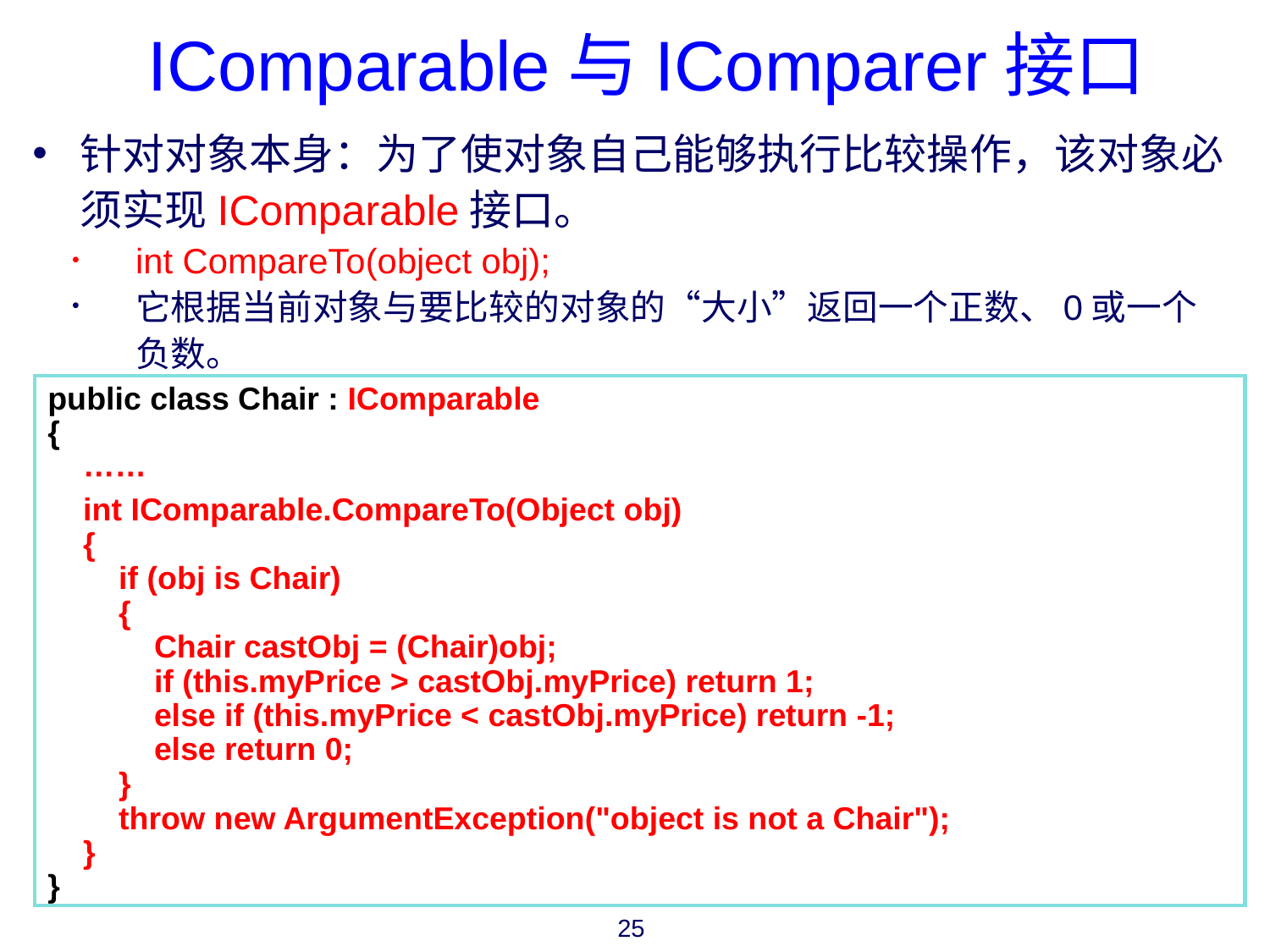

IComparable与IComparer接口
针对对象本身：为了使对象自己能够执行比较操作，该对象必须实现IComparable接口。
int CompareTo(object obj);
它根据当前对象与要比较的对象的“大小”返回一个正数、0或一个负数。
public class Chair : IComparable
{
    ……
    int IComparable.CompareTo(Object obj)
    {
        if (obj is Chair)
        {
            Chair castObj = (Chair)obj;
            if (this.myPrice > castObj.myPrice) return 1;
            else if (this.myPrice < castObj.myPrice) return -1;
            else return 0;
        }
        throw new ArgumentException("object is not a Chair");
    }
}
25